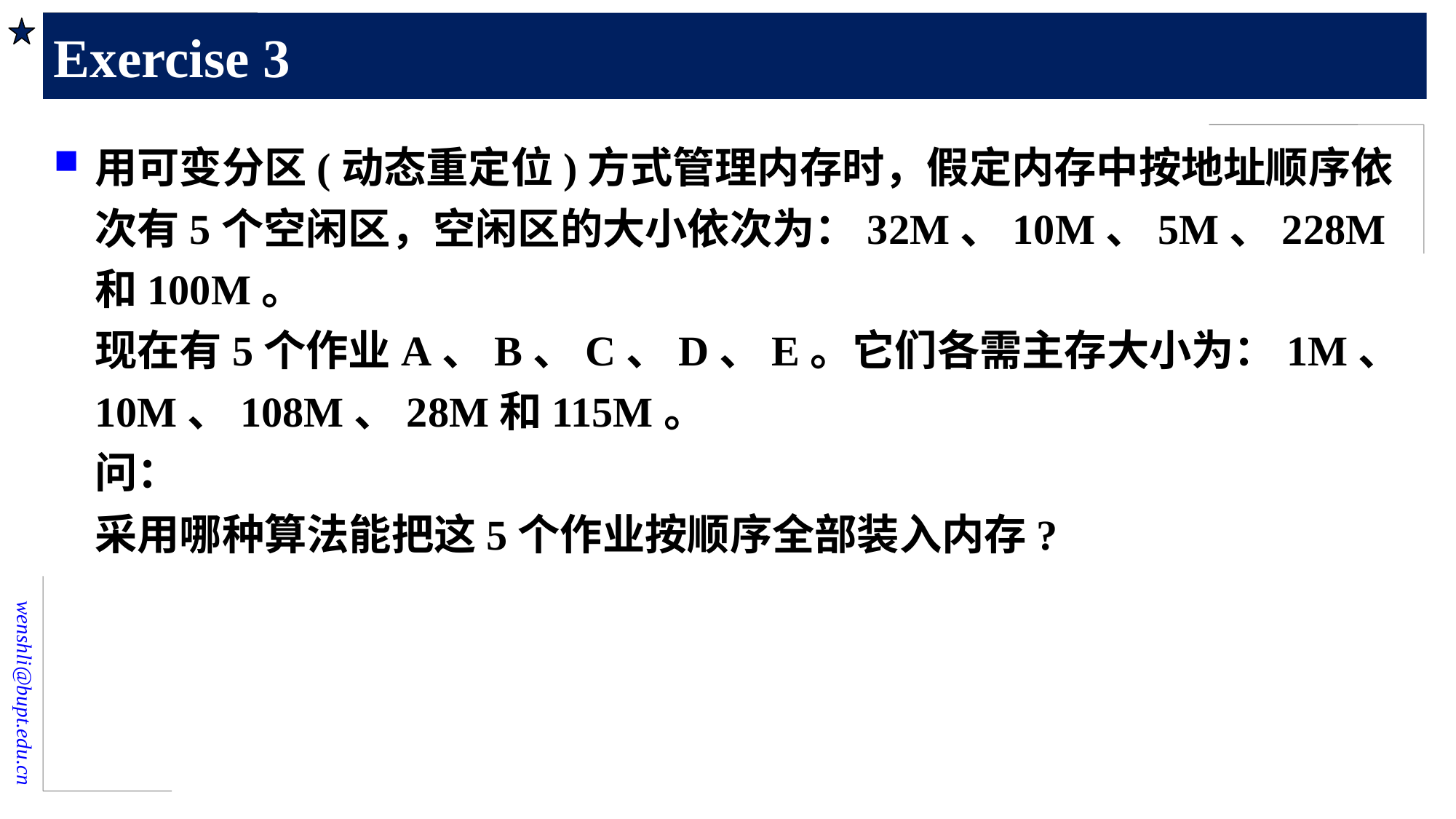

# Exercise 3
用可变分区(动态重定位)方式管理内存时，假定内存中按地址顺序依次有5个空闲区，空闲区的大小依次为：32M、10M、5M、228M和100M。
现在有5个作业A、B、C、D、E。它们各需主存大小为：1M、10M、108M、28M和115M。
问：
采用哪种算法能把这5个作业按顺序全部装入内存?
44